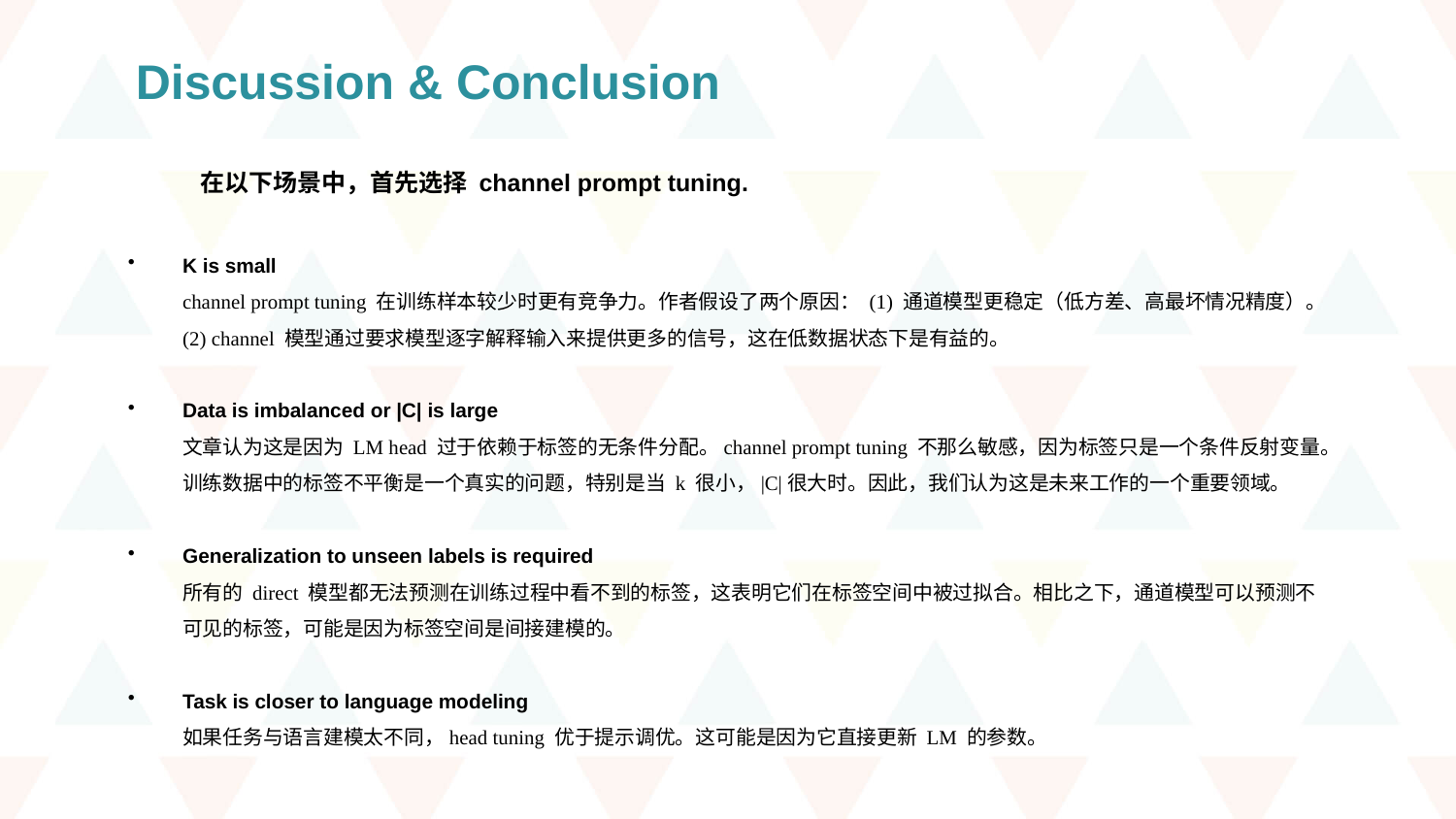

Discussion & Conclusion
在以下场景中，首先选择 channel prompt tuning.

K is small
channel prompt tuning 在训练样本较少时更有竞争力。作者假设了两个原因： (1) 通道模型更稳定（低方差、高最坏情况精度）。(2) channel 模型通过要求模型逐字解释输入来提供更多的信号，这在低数据状态下是有益的。

Data is imbalanced or |C| is large
文章认为这是因为 LM head 过于依赖于标签的无条件分配。channel prompt tuning 不那么敏感，因为标签只是一个条件反射变量。训练数据中的标签不平衡是一个真实的问题，特别是当 k 很小，|C|很大时。因此，我们认为这是未来工作的一个重要领域。

Generalization to unseen labels is required
所有的 direct 模型都无法预测在训练过程中看不到的标签，这表明它们在标签空间中被过拟合。相比之下，通道模型可以预测不可见的标签，可能是因为标签空间是间接建模的。

Task is closer to language modeling
如果任务与语言建模太不同，head tuning 优于提示调优。这可能是因为它直接更新 LM 的参数。